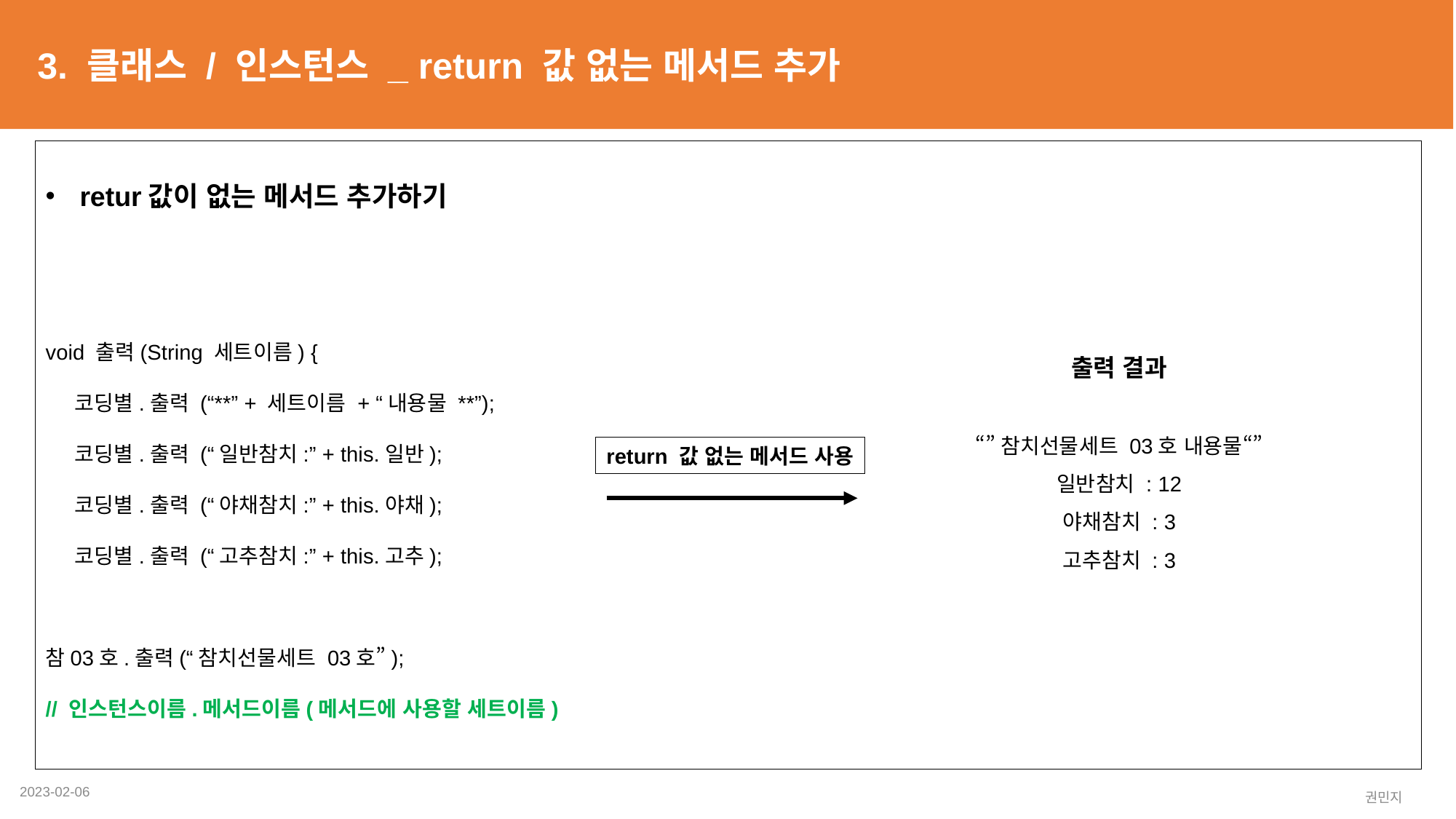

3. 클래스 / 인스턴스 _ return 값 없는 메서드 추가
retur값이 없는 메서드 추가하기

void 출력(String 세트이름) {
    코딩별.출력 (“**” + 세트이름 + “내용물 **”);
    코딩별.출력 (“일반참치:” + this.일반);
    코딩별.출력 (“야채참치:” + this.야채);
    코딩별.출력 (“고추참치:” + this.고추);

참03호.출력(“참치선물세트 03호”);
// 인스턴스이름.메서드이름(메서드에 사용할 세트이름)
출력 결과

“”참치선물세트 03호 내용물“”
일반참치 : 12
야채참치 : 3
고추참치 : 3
return 값 없는 메서드 사용
2023-02-06
권민지